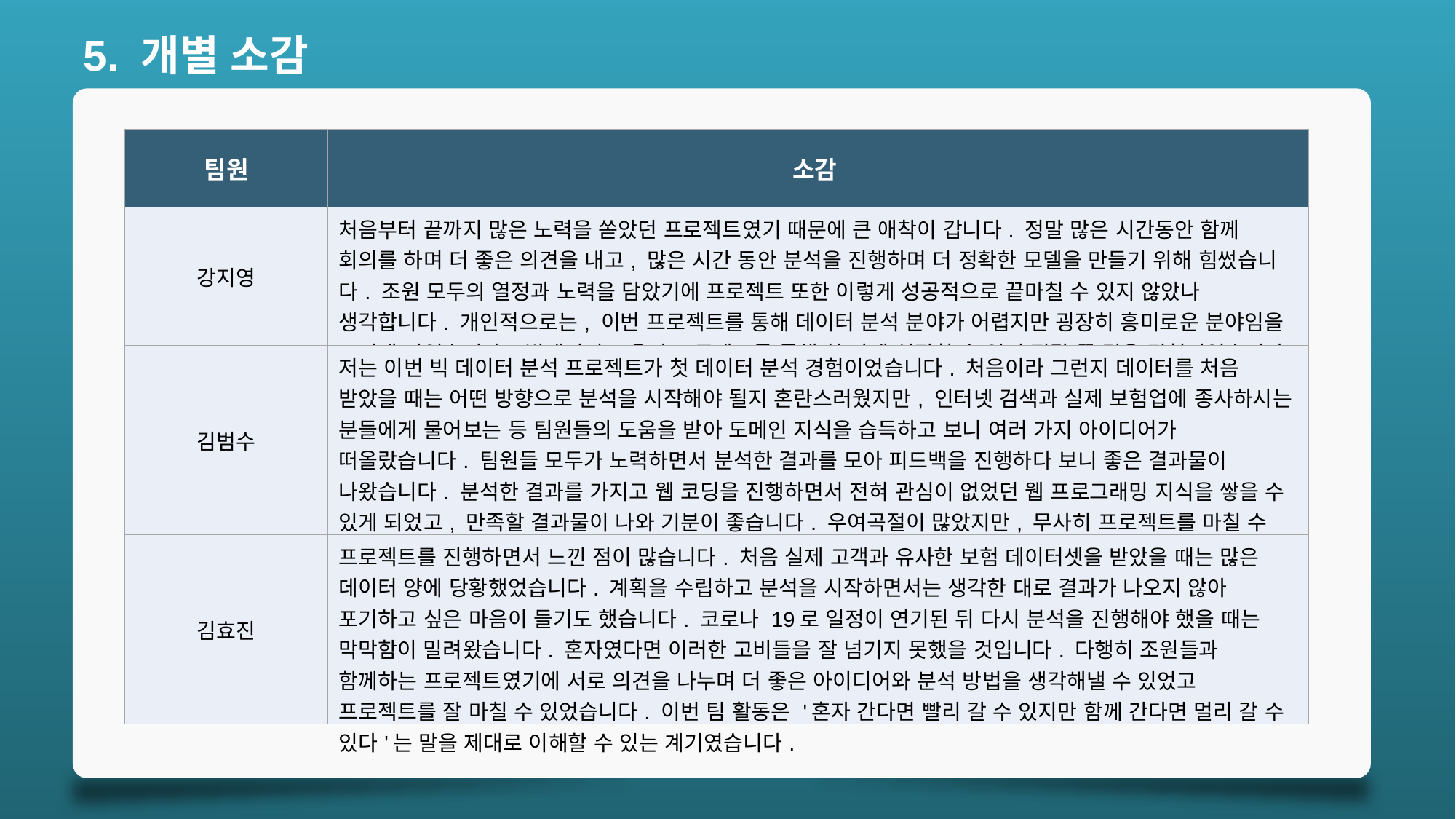

5. 개별 소감
| 팀원 | 소감 |
| --- | --- |
| 강지영 | 처음부터 끝까지 많은 노력을 쏟았던 프로젝트였기 때문에 큰 애착이 갑니다. 정말 많은 시간동안 함께 회의를 하며 더 좋은 의견을 내고, 많은 시간 동안 분석을 진행하며 더 정확한 모델을 만들기 위해 힘썼습니다. 조원 모두의 열정과 노력을 담았기에 프로젝트 또한 이렇게 성공적으로 끝마칠 수 있지 않았나 생각합니다. 개인적으로는, 이번 프로젝트를 통해 데이터 분석 분야가 어렵지만 굉장히 흥미로운 분야임을 느끼게 되었습니다. 빅데이터 교육과 프로젝트를 통해 한 단계 성장할 수 있어 정말 뜻 깊은 경험이었습니다. |
| 김범수 | 저는 이번 빅 데이터 분석 프로젝트가 첫 데이터 분석 경험이었습니다. 처음이라 그런지 데이터를 처음 받았을 때는 어떤 방향으로 분석을 시작해야 될지 혼란스러웠지만, 인터넷 검색과 실제 보험업에 종사하시는 분들에게 물어보는 등 팀원들의 도움을 받아 도메인 지식을 습득하고 보니 여러 가지 아이디어가 떠올랐습니다. 팀원들 모두가 노력하면서 분석한 결과를 모아 피드백을 진행하다 보니 좋은 결과물이 나왔습니다. 분석한 결과를 가지고 웹 코딩을 진행하면서 전혀 관심이 없었던 웹 프로그래밍 지식을 쌓을 수 있게 되었고, 만족할 결과물이 나와 기분이 좋습니다. 우여곡절이 많았지만, 무사히 프로젝트를 마칠 수 있게 도와주신 교수님들과 팀원들에게 감사합니다. |
| 김효진 | 프로젝트를 진행하면서 느낀 점이 많습니다. 처음 실제 고객과 유사한 보험 데이터셋을 받았을 때는 많은 데이터 양에 당황했었습니다. 계획을 수립하고 분석을 시작하면서는 생각한 대로 결과가 나오지 않아 포기하고 싶은 마음이 들기도 했습니다. 코로나 19로 일정이 연기된 뒤 다시 분석을 진행해야 했을 때는 막막함이 밀려왔습니다. 혼자였다면 이러한 고비들을 잘 넘기지 못했을 것입니다. 다행히 조원들과 함께하는 프로젝트였기에 서로 의견을 나누며 더 좋은 아이디어와 분석 방법을 생각해낼 수 있었고 프로젝트를 잘 마칠 수 있었습니다. 이번 팀 활동은 '혼자 간다면 빨리 갈 수 있지만 함께 간다면 멀리 갈 수 있다'는 말을 제대로 이해할 수 있는 계기였습니다. |